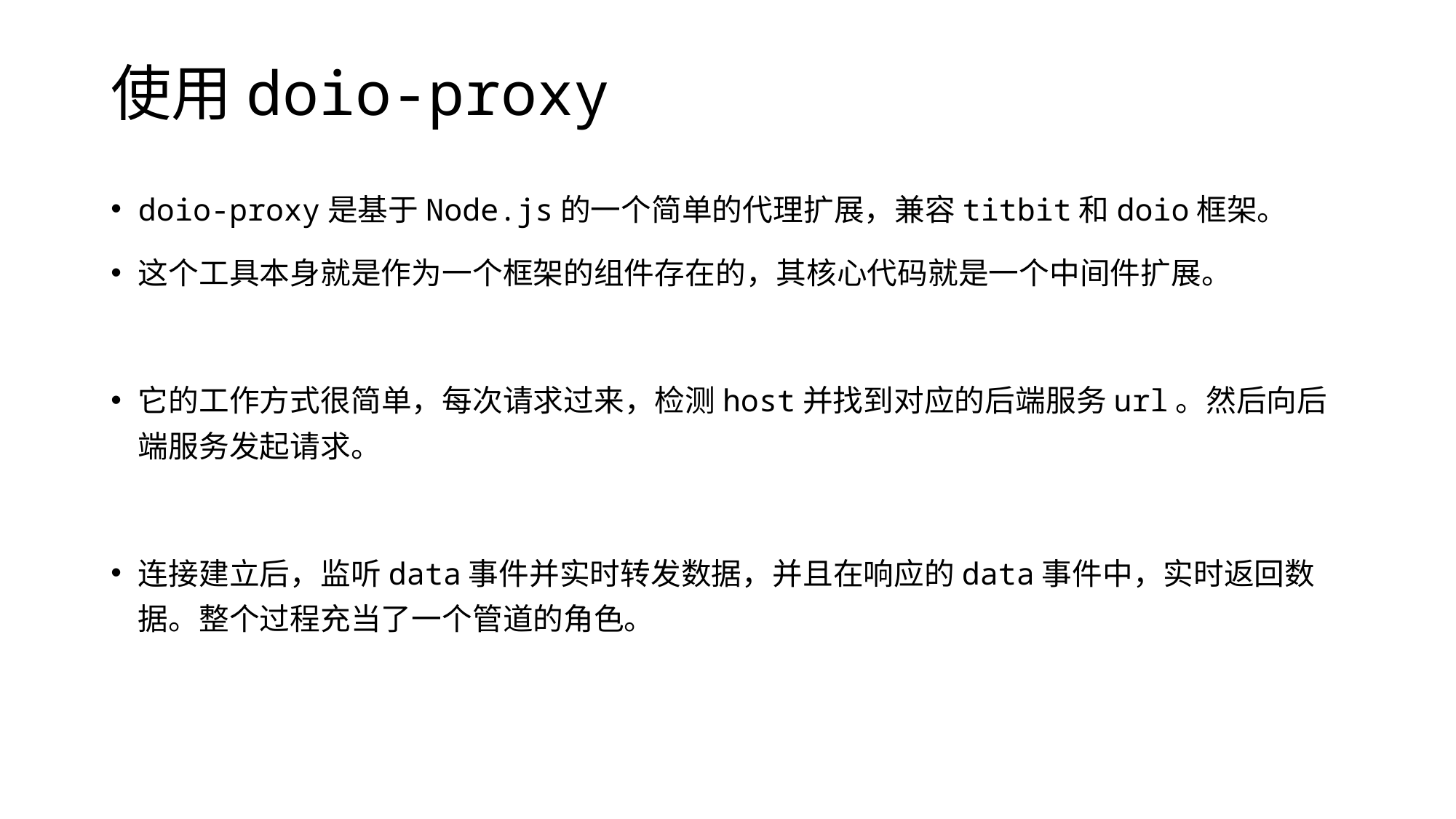

# 使用doio-proxy
doio-proxy是基于Node.js的一个简单的代理扩展，兼容titbit和doio框架。
这个工具本身就是作为一个框架的组件存在的，其核心代码就是一个中间件扩展。

它的工作方式很简单，每次请求过来，检测host并找到对应的后端服务url。然后向后端服务发起请求。

连接建立后，监听data事件并实时转发数据，并且在响应的data事件中，实时返回数据。整个过程充当了一个管道的角色。